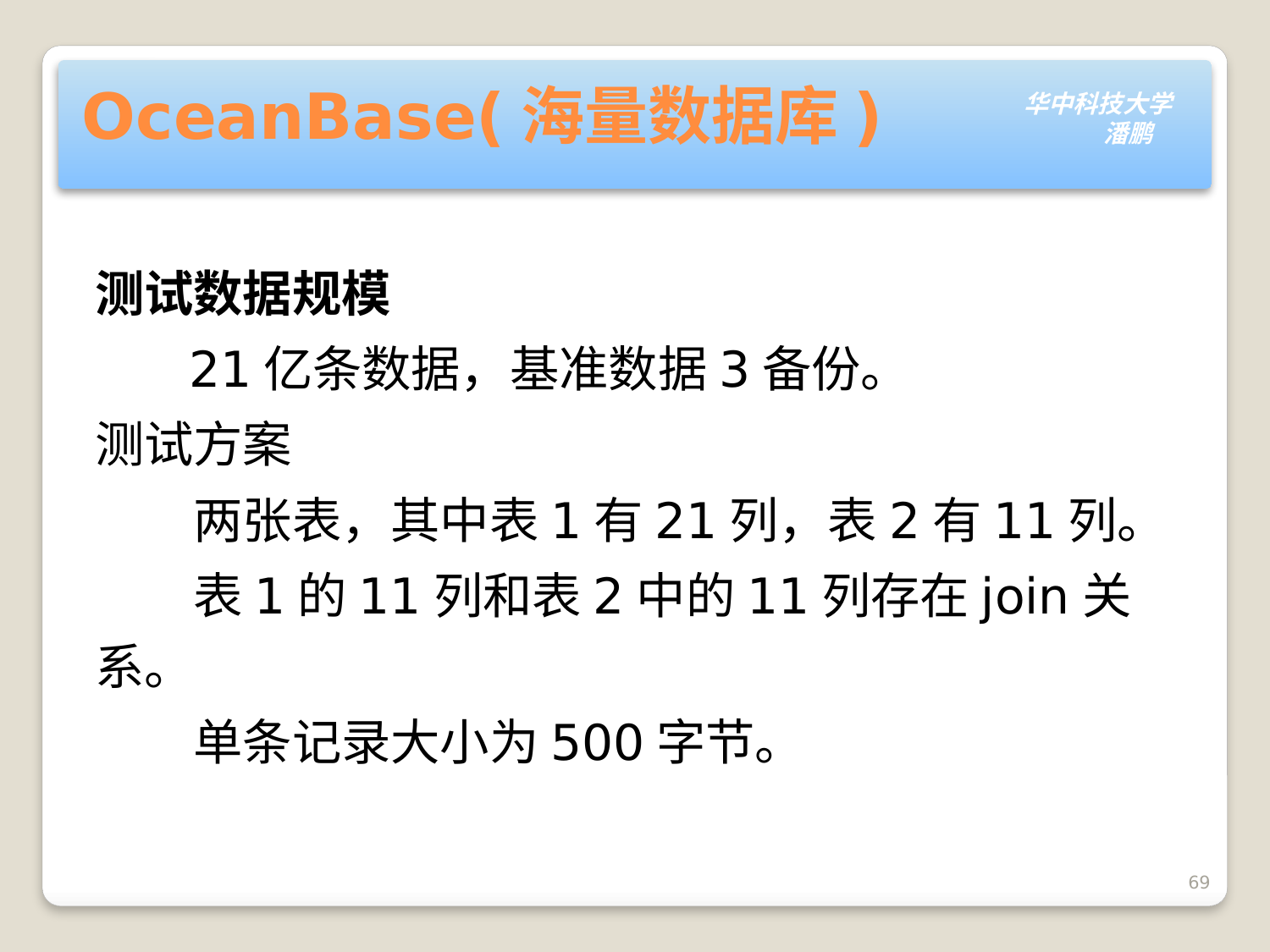

# OceanBase(海量数据库)
测试数据规模
      21亿条数据，基准数据3备份。
测试方案
　　两张表，其中表1有21列，表2有11列。
　　表1的11列和表2中的11列存在join关系。
　　单条记录大小为500字节。
69